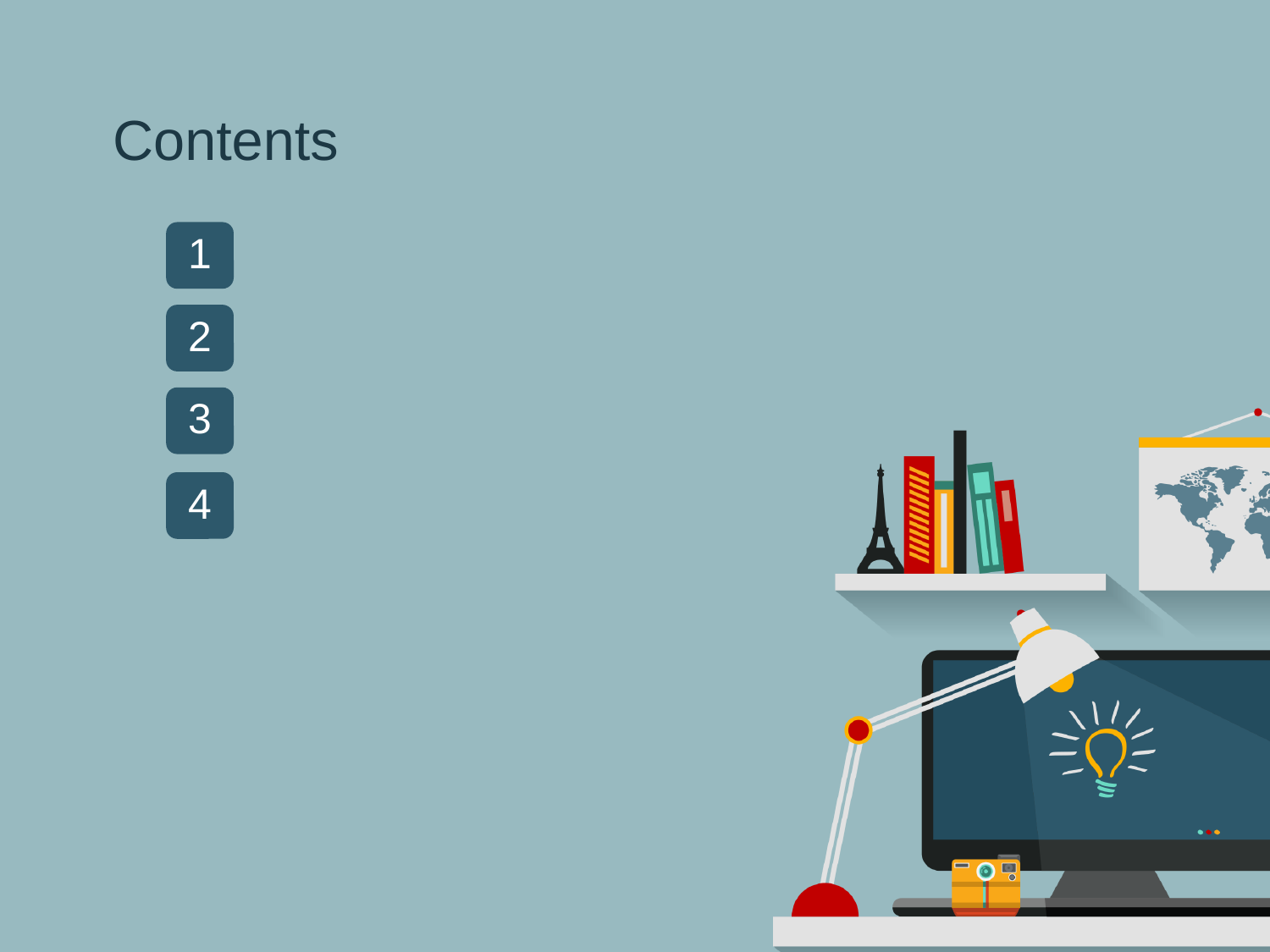

Contents

1
사이트맵

2
목차를 입력하세요

3
목차를 입력하세요

4
목차를 입력하세요